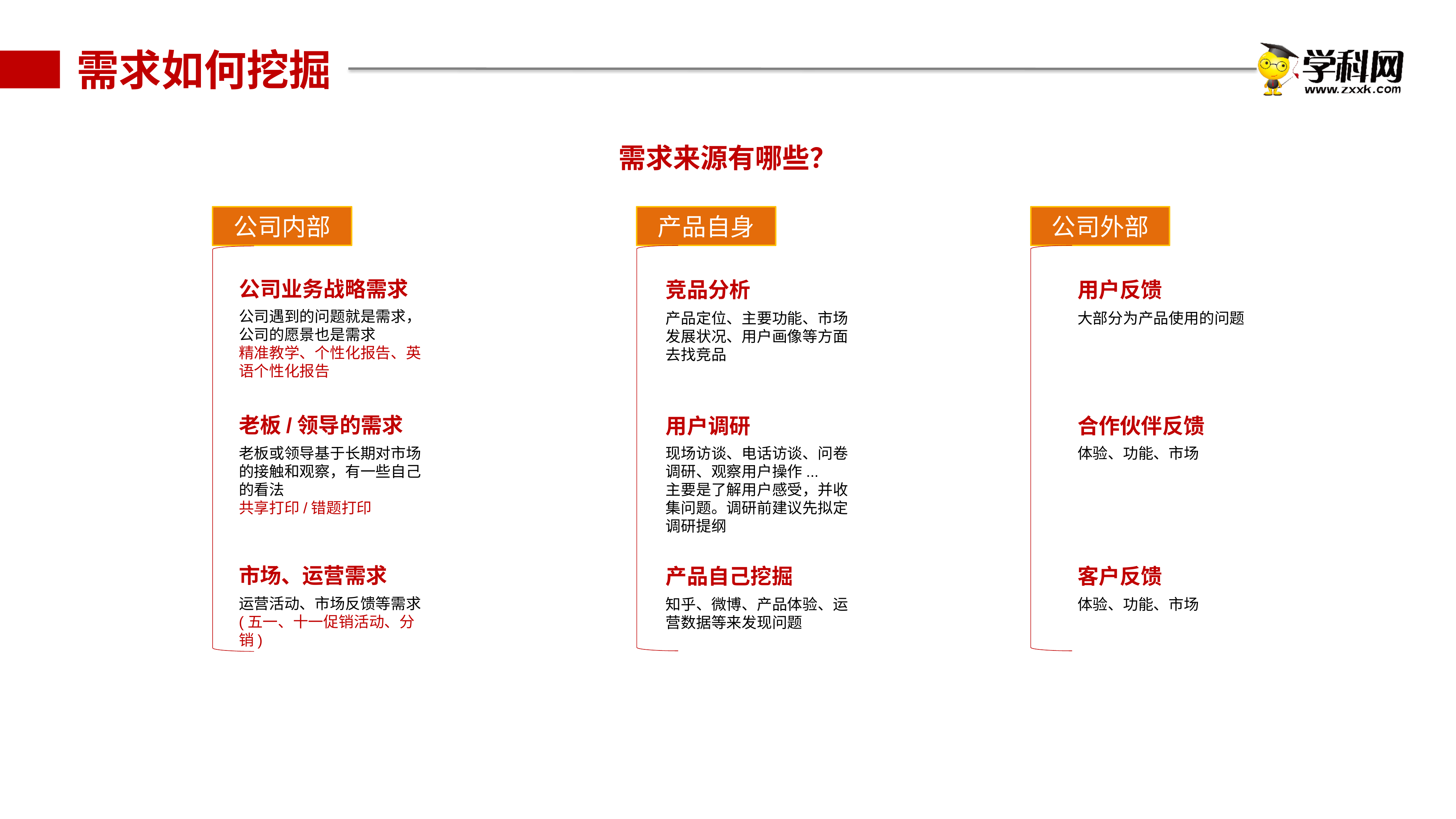

需求如何挖掘
需求来源有哪些？
公司内部
产品自身
公司外部

公司业务战略需求
竞品分析
用户反馈
公司遇到的问题就是需求，公司的愿景也是需求
精准教学、个性化报告、英语个性化报告
产品定位、主要功能、市场发展状况、用户画像等方面去找竞品
大部分为产品使用的问题
老板/领导的需求
用户调研
合作伙伴反馈
老板或领导基于长期对市场的接触和观察，有一些自己的看法
共享打印/错题打印
现场访谈、电话访谈、问卷调研、观察用户操作...
主要是了解用户感受，并收集问题。调研前建议先拟定调研提纲
体验、功能、市场
市场、运营需求
产品自己挖掘
客户反馈
运营活动、市场反馈等需求
(五一、十一促销活动、分销)
知乎、微博、产品体验、运营数据等来发现问题
体验、功能、市场